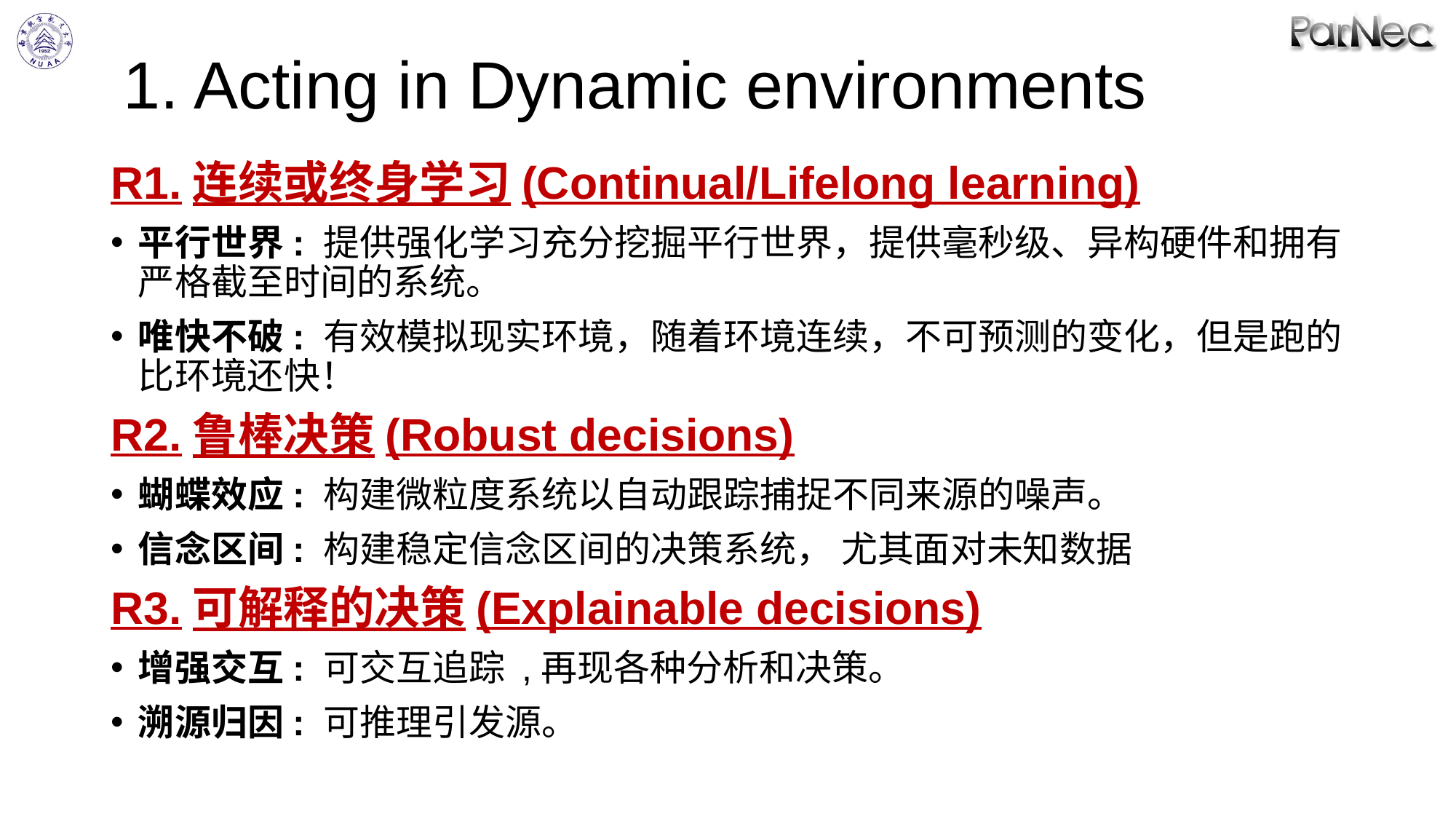

# 1. Acting in Dynamic environments
R1.连续或终身学习(Continual/Lifelong learning)
平行世界: 提供强化学习充分挖掘平行世界，提供毫秒级、异构硬件和拥有严格截至时间的系统。
唯快不破: 有效模拟现实环境，随着环境连续，不可预测的变化，但是跑的比环境还快！
R2.鲁棒决策(Robust decisions)
蝴蝶效应: 构建微粒度系统以自动跟踪捕捉不同来源的噪声。
信念区间: 构建稳定信念区间的决策系统， 尤其面对未知数据
R3.可解释的决策(Explainable decisions)
增强交互: 可交互追踪 ,再现各种分析和决策。
溯源归因: 可推理引发源。